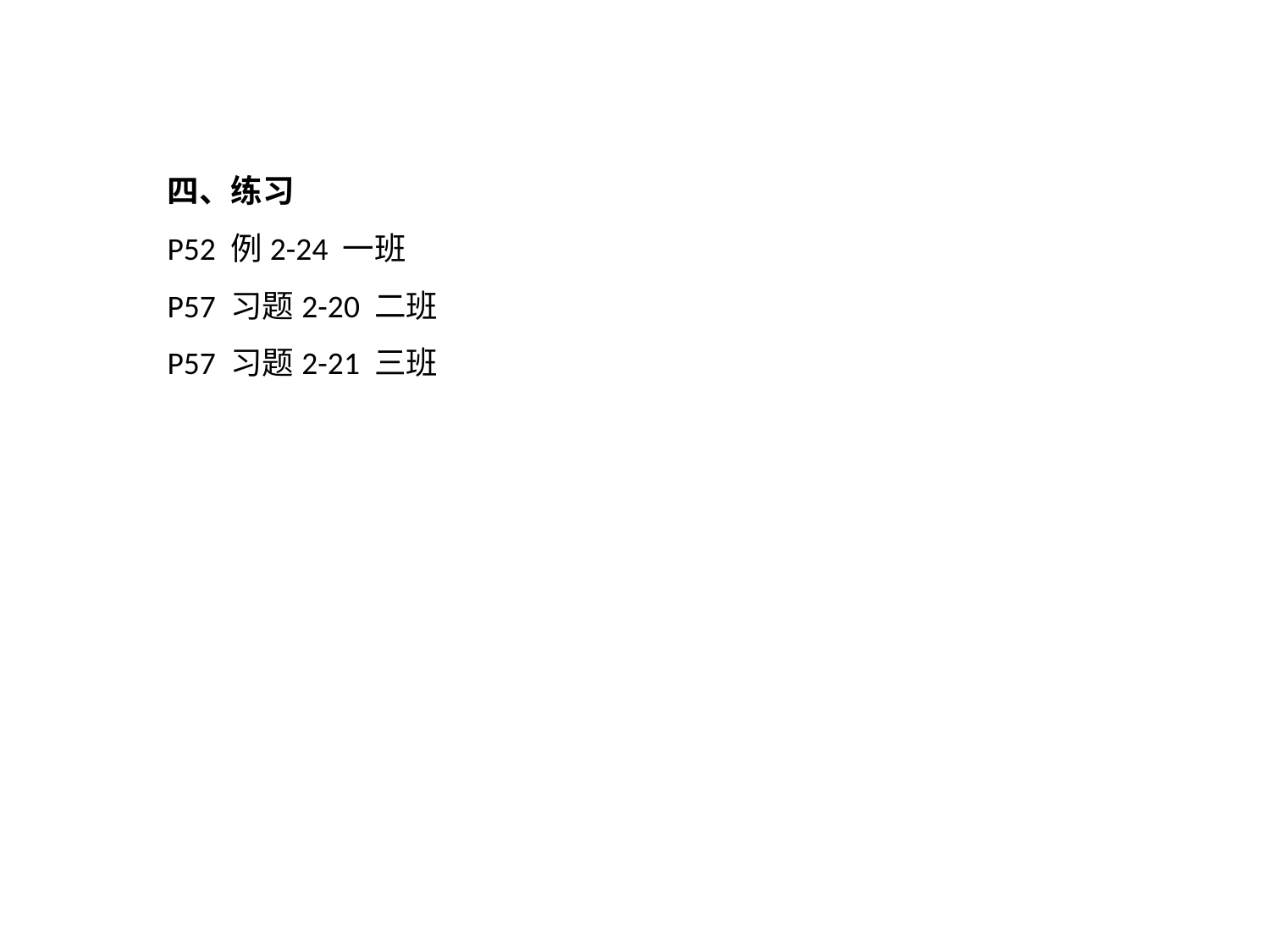

四、练习
P52 例2-24 一班
P57 习题2-20 二班
P57 习题2-21 三班